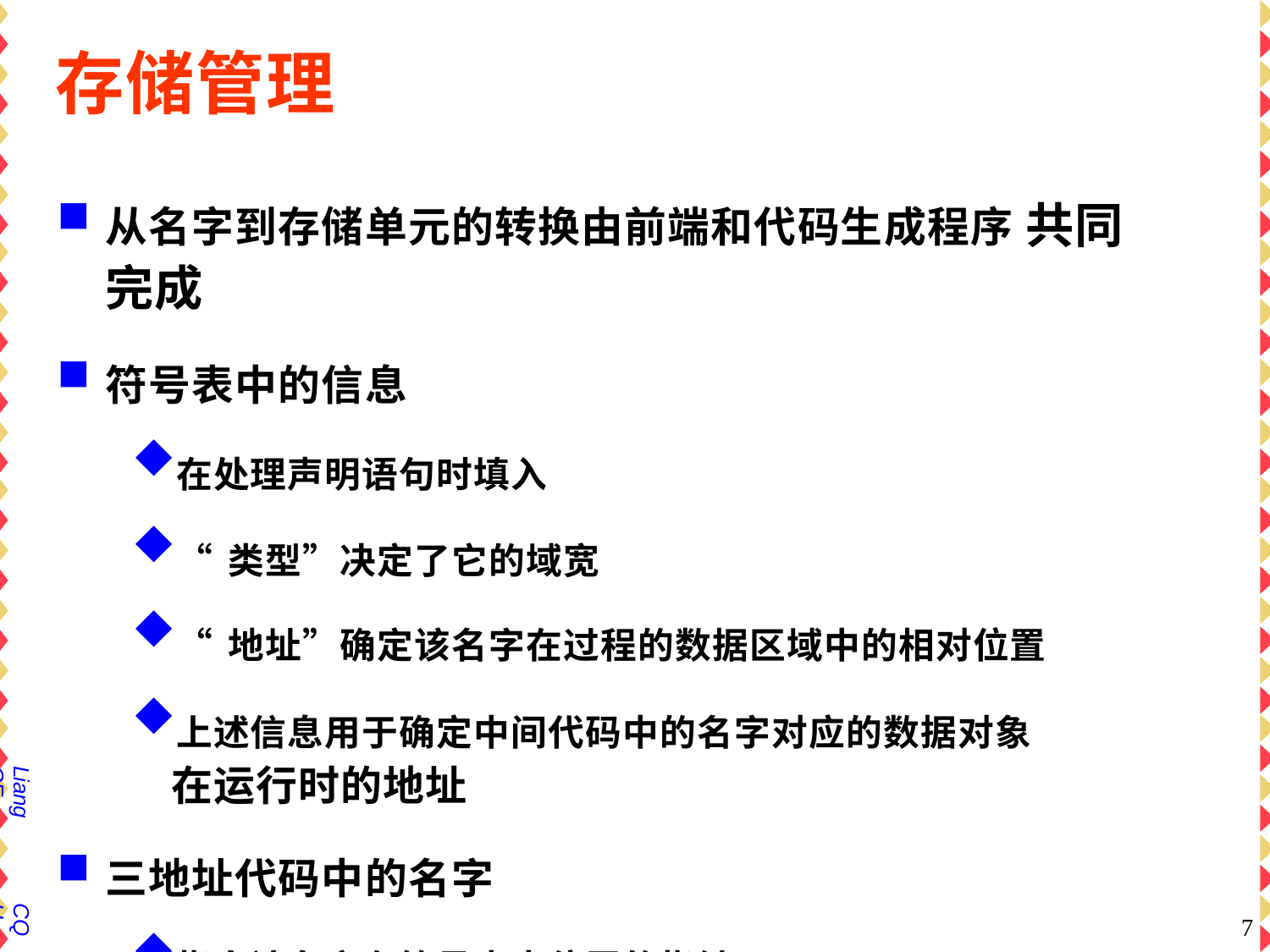

# 存储管理
从名字到存储单元的转换由前端和代码生成程序 共同完成
符号表中的信息
在处理声明语句时填入
“类型”决定了它的域宽
“地址”确定该名字在过程的数据区域中的相对位置
上述信息用于确定中间代码中的名字对应的数据对象
在运行时的地址
三地址代码中的名字
指向该名字在符号表中位置的指针
Liang GE
CQU
7